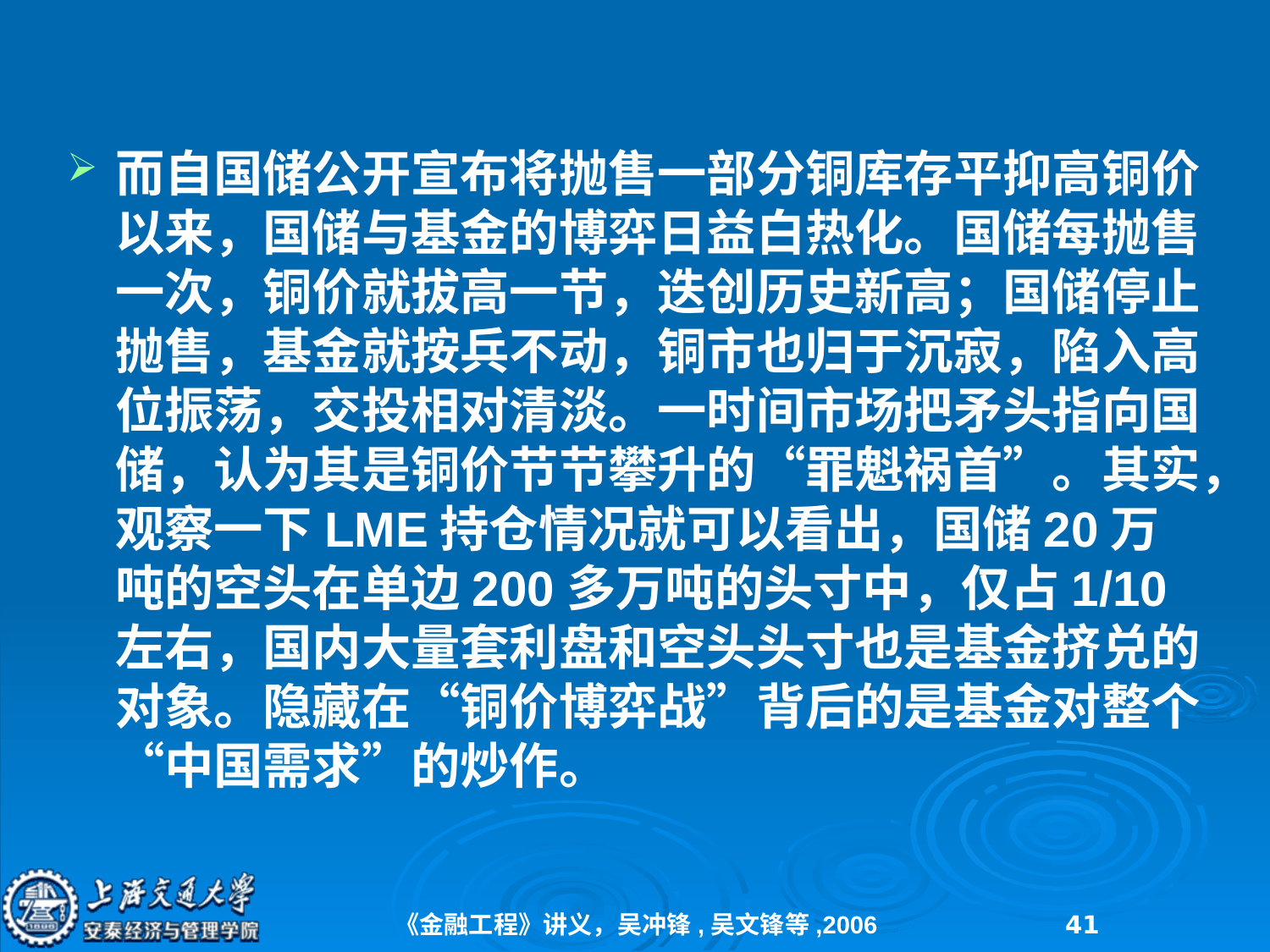

#
而自国储公开宣布将抛售一部分铜库存平抑高铜价以来，国储与基金的博弈日益白热化。国储每抛售一次，铜价就拔高一节，迭创历史新高；国储停止抛售，基金就按兵不动，铜市也归于沉寂，陷入高位振荡，交投相对清淡。一时间市场把矛头指向国储，认为其是铜价节节攀升的“罪魁祸首”。其实，观察一下LME持仓情况就可以看出，国储20万吨的空头在单边200多万吨的头寸中，仅占1/10左右，国内大量套利盘和空头头寸也是基金挤兑的对象。隐藏在“铜价博弈战”背后的是基金对整个“中国需求”的炒作。